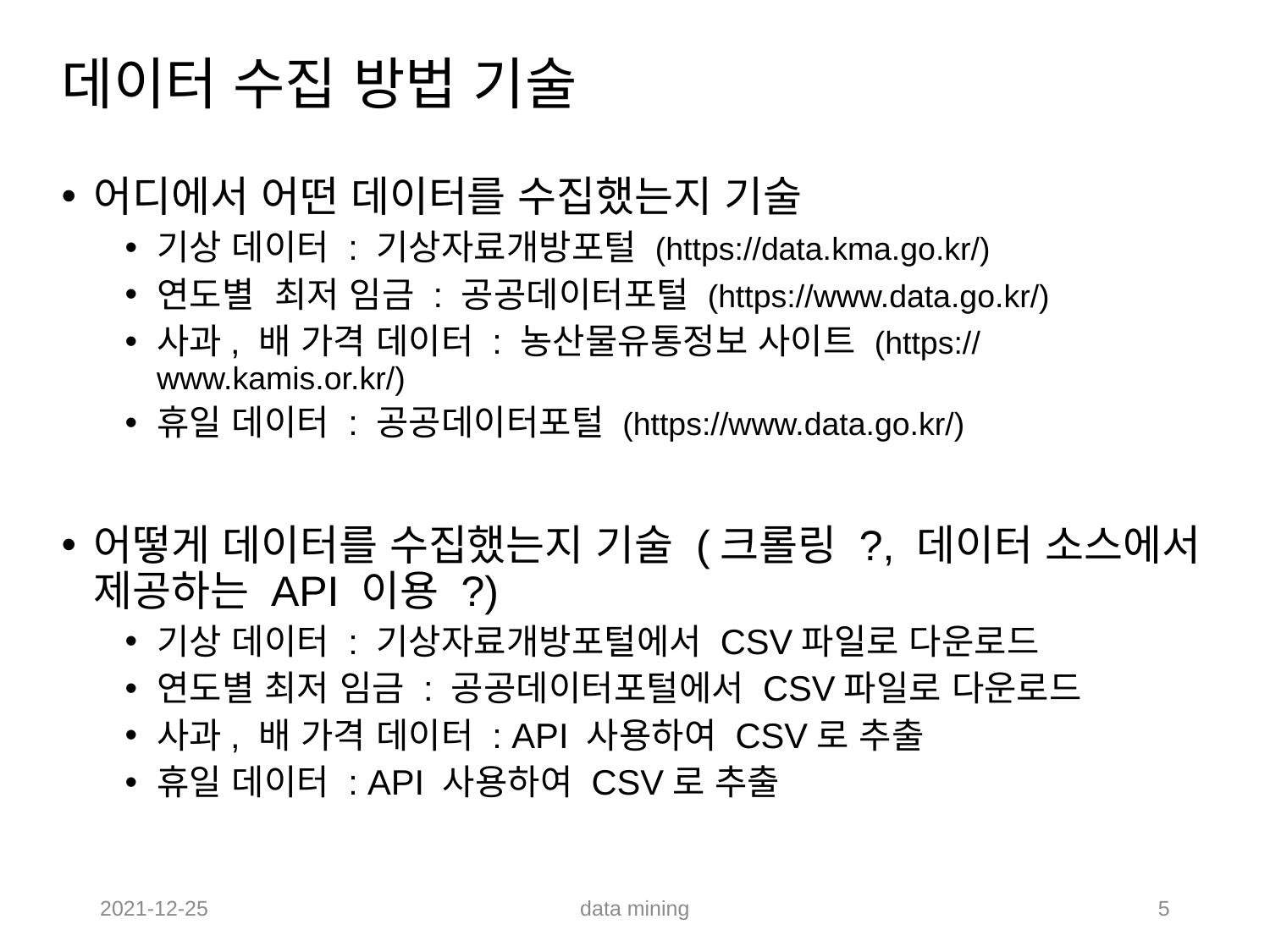

# 데이터 수집 방법 기술
어디에서 어떤 데이터를 수집했는지 기술
기상 데이터 : 기상자료개방포털 (https://data.kma.go.kr/)
연도별  최저 임금 : 공공데이터포털 (https://www.data.go.kr/)
사과, 배 가격 데이터 : 농산물유통정보 사이트 (https://www.kamis.or.kr/)
휴일 데이터 : 공공데이터포털 (https://www.data.go.kr/)

어떻게 데이터를 수집했는지 기술 (크롤링 ?, 데이터 소스에서 제공하는 API 이용 ?)
기상 데이터 : 기상자료개방포털에서 CSV파일로 다운로드
연도별 최저 임금 : 공공데이터포털에서 CSV파일로 다운로드
사과, 배 가격 데이터 : API 사용하여 CSV로 추출
휴일 데이터 : API 사용하여 CSV로 추출
2021-12-25
data mining
5